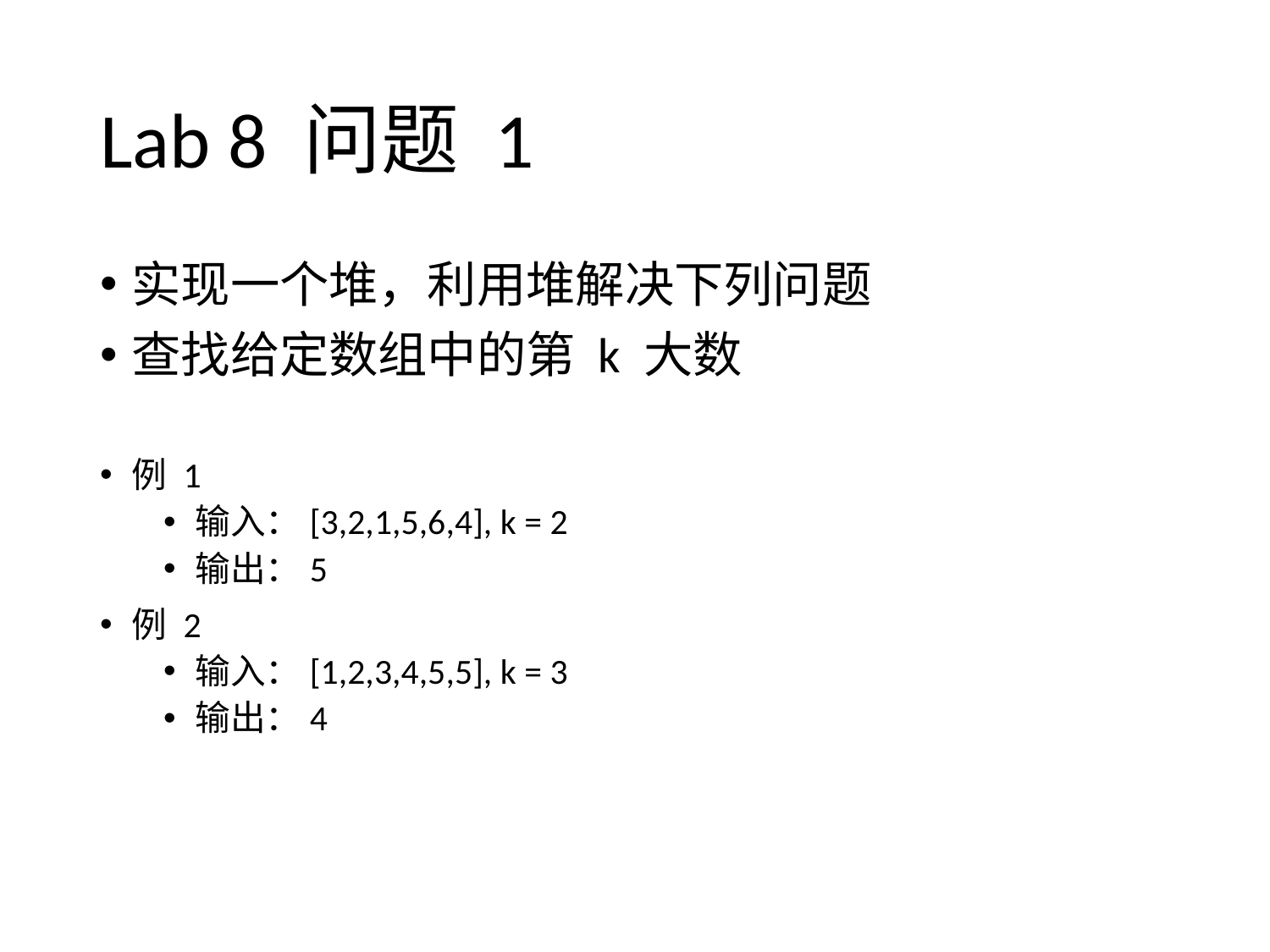

# Lab 8 问题 1
实现一个堆，利用堆解决下列问题
查找给定数组中的第 k 大数

例 1
输入：[3,2,1,5,6,4], k = 2
输出：5
例 2
输入：[1,2,3,4,5,5], k = 3
输出：4